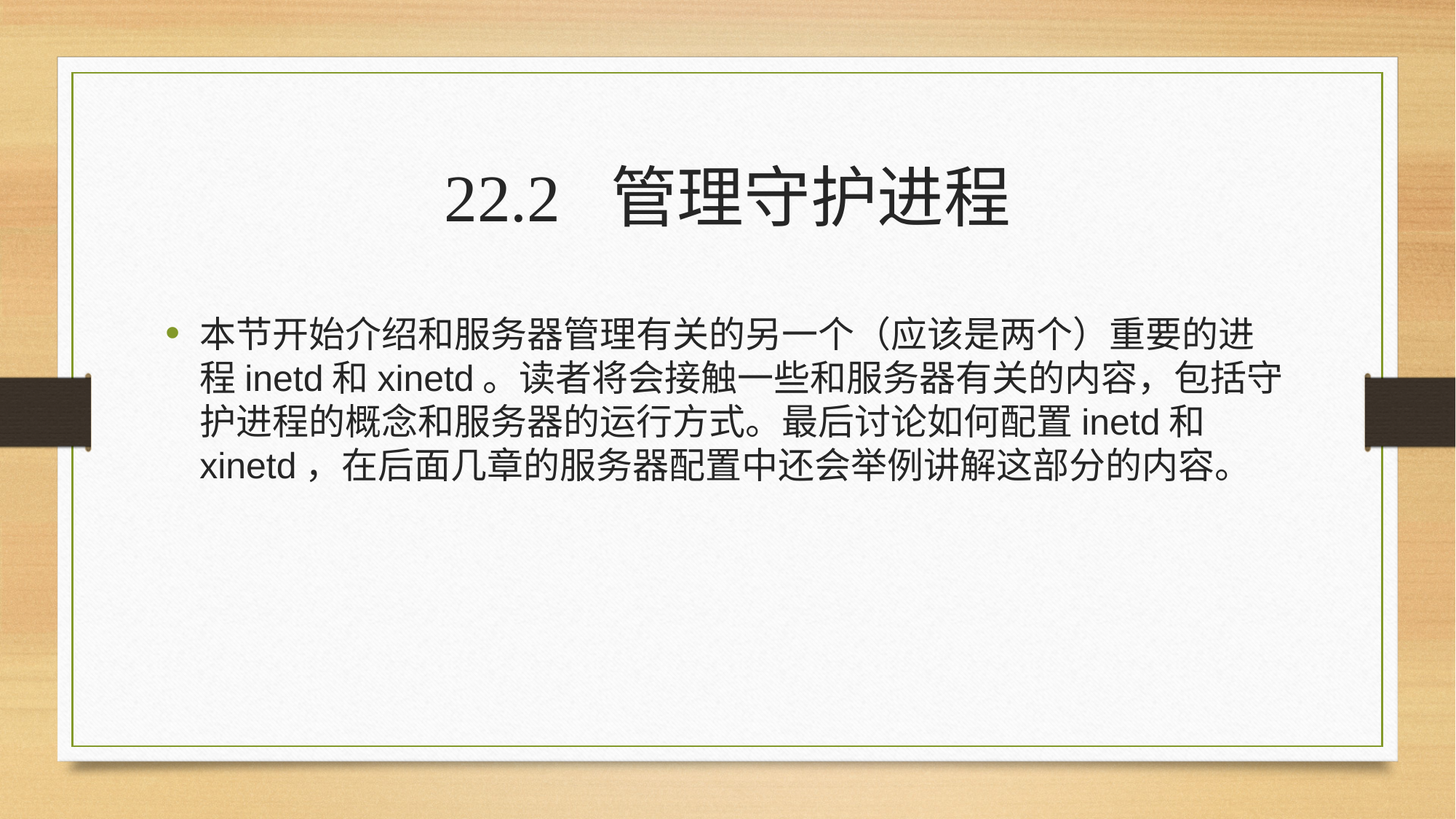

# 22.2  管理守护进程
本节开始介绍和服务器管理有关的另一个（应该是两个）重要的进程inetd和xinetd。读者将会接触一些和服务器有关的内容，包括守护进程的概念和服务器的运行方式。最后讨论如何配置inetd和xinetd，在后面几章的服务器配置中还会举例讲解这部分的内容。